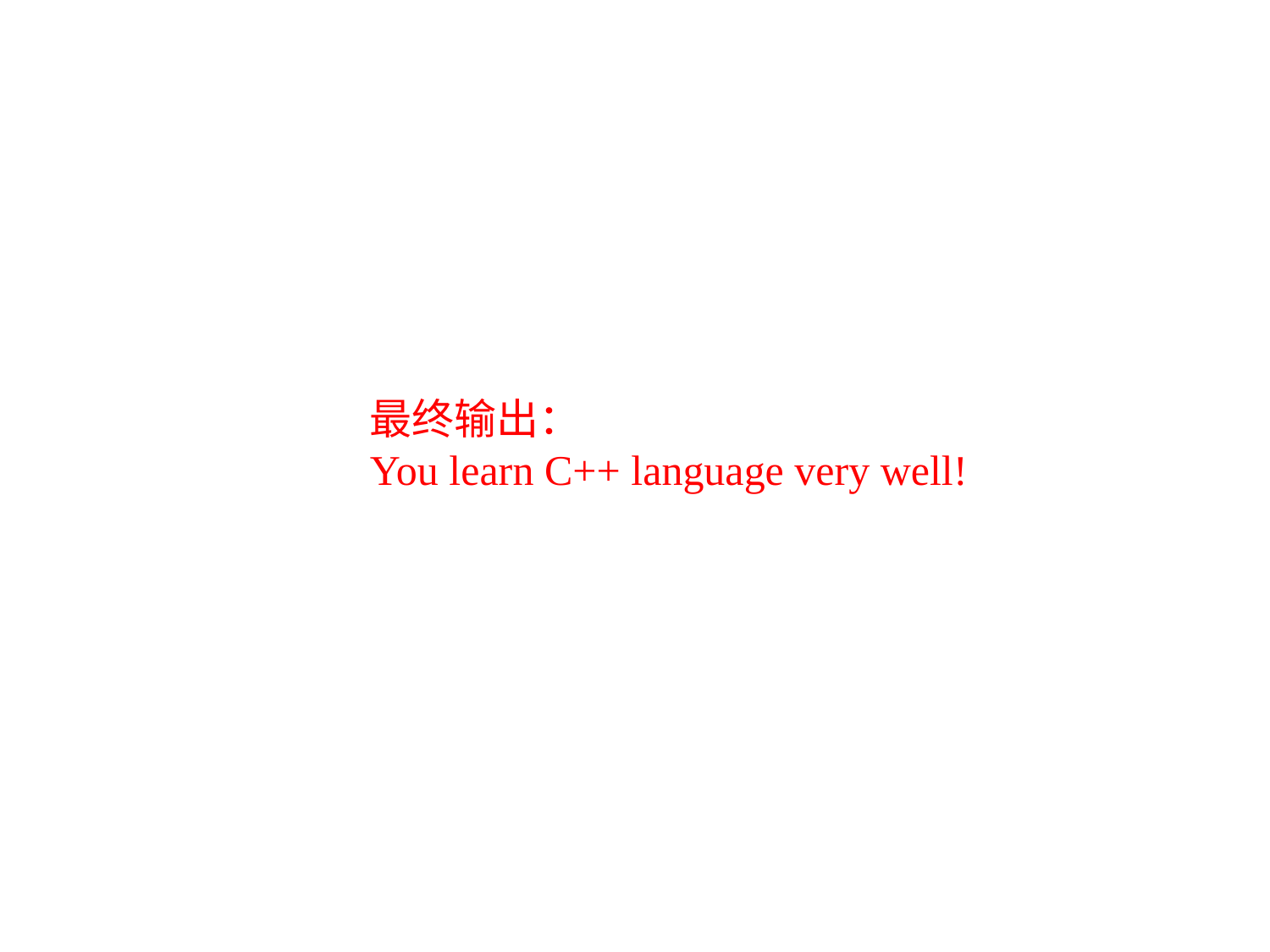

最终输出：
You learn C++ language very well!